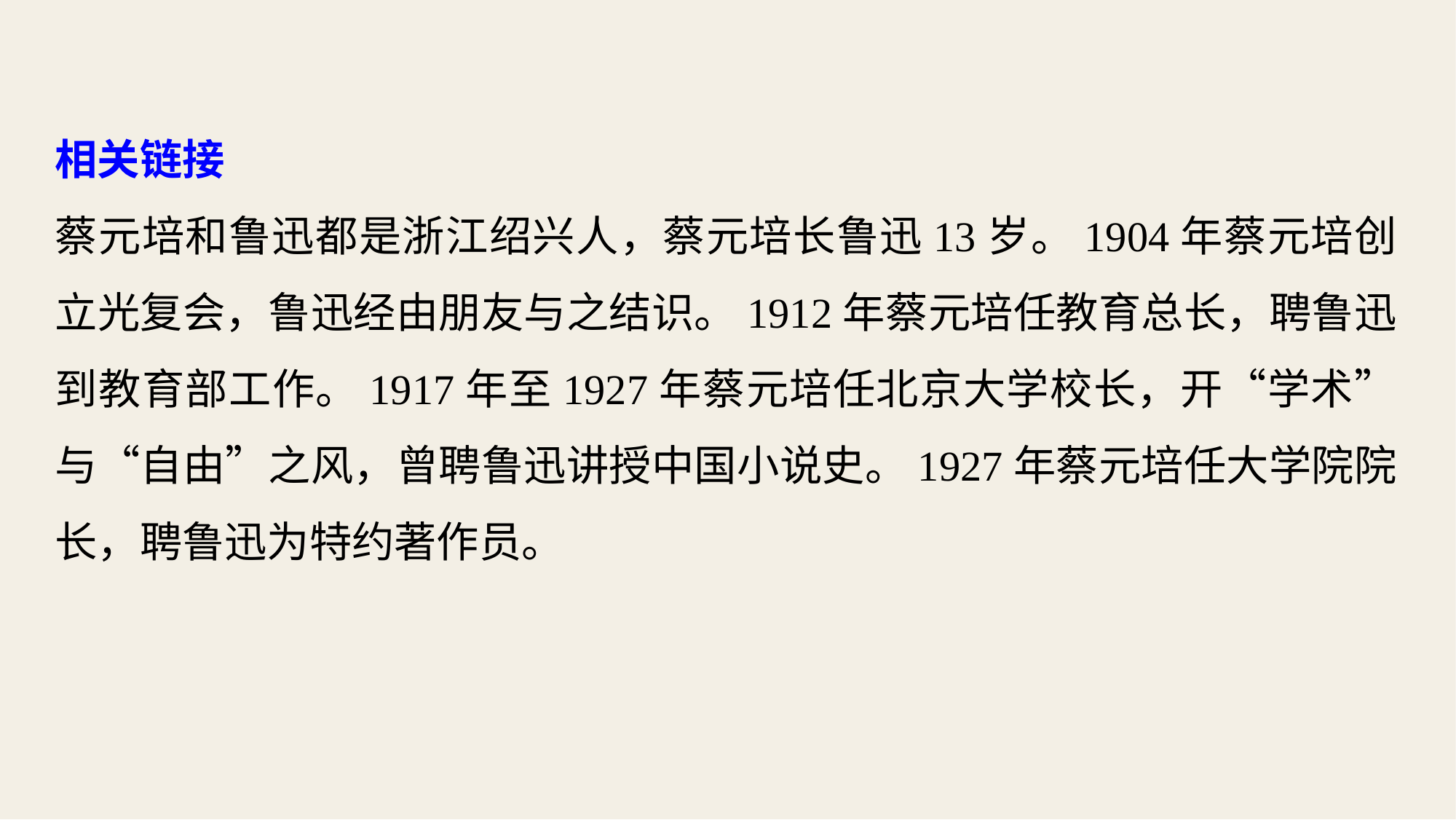

相关链接
蔡元培和鲁迅都是浙江绍兴人，蔡元培长鲁迅13岁。1904年蔡元培创立光复会，鲁迅经由朋友与之结识。1912年蔡元培任教育总长，聘鲁迅到教育部工作。1917年至1927年蔡元培任北京大学校长，开“学术”与“自由”之风，曾聘鲁迅讲授中国小说史。1927年蔡元培任大学院院长，聘鲁迅为特约著作员。